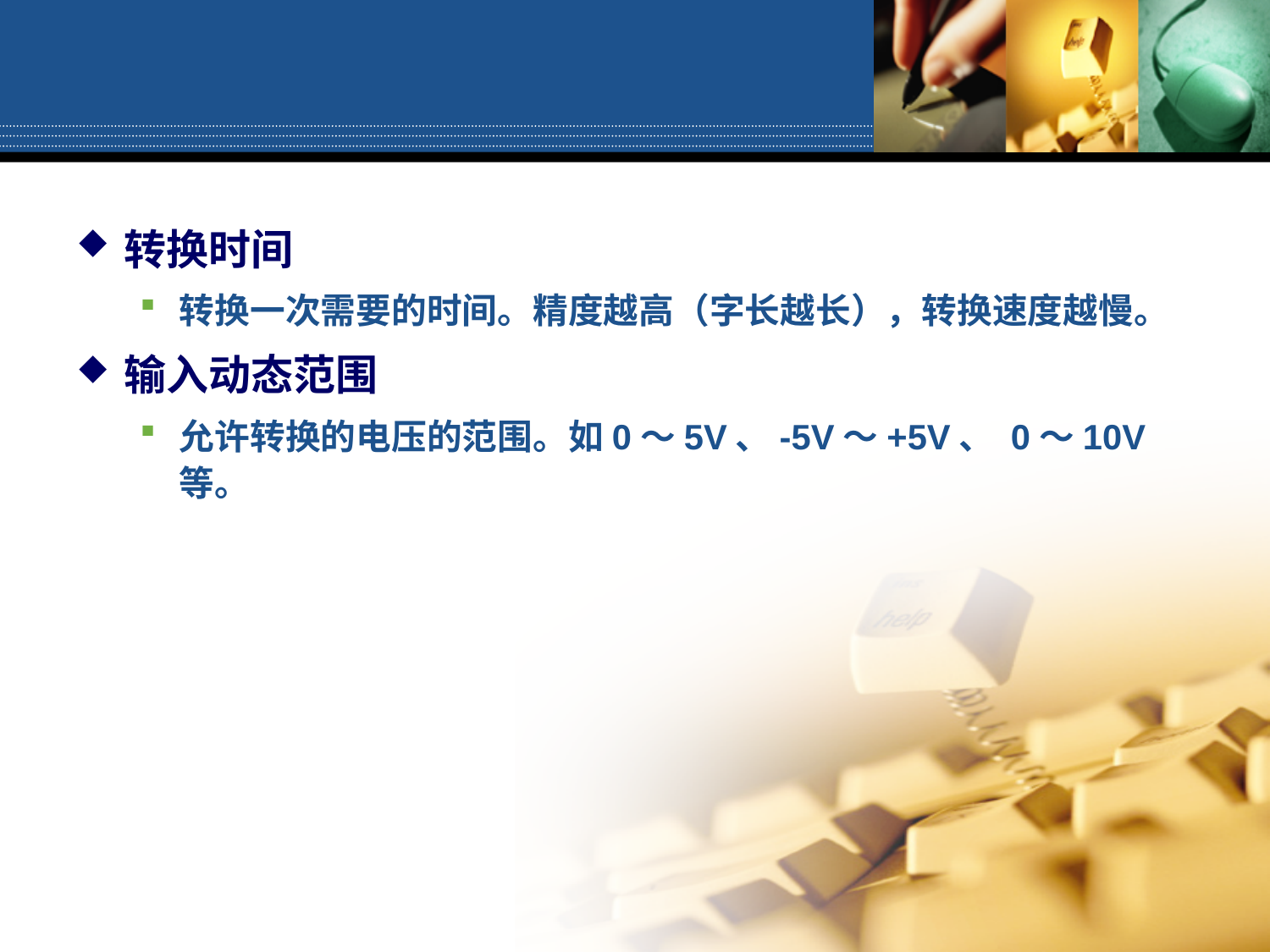

转换时间
转换一次需要的时间。精度越高（字长越长），转换速度越慢。
输入动态范围
允许转换的电压的范围。如0～5V、-5V～+5V、 0～10V等。